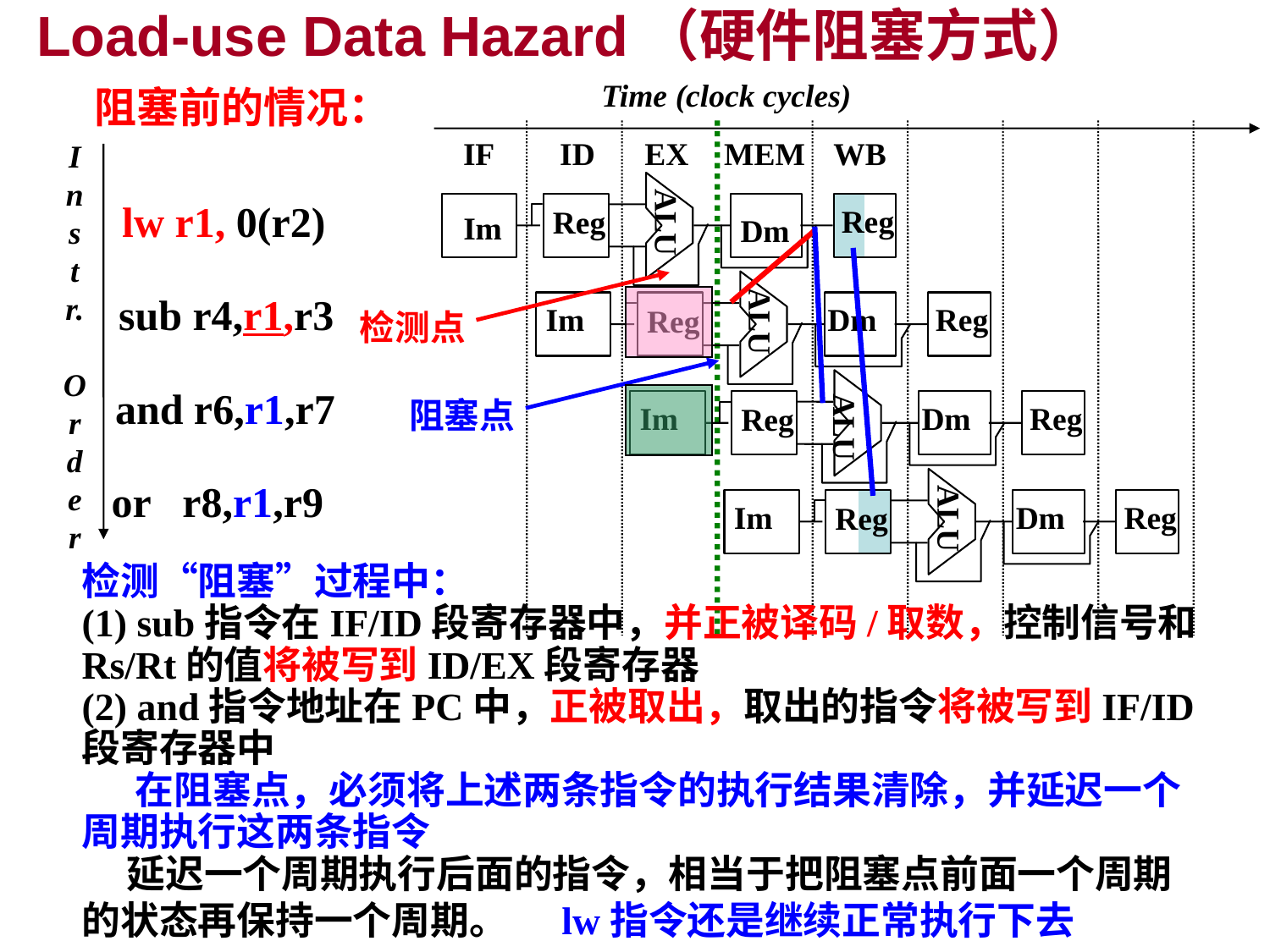

# Load-use Data Hazard（硬件阻塞方式）
Time (clock cycles)

阻塞前的情况：

IF
ID
EX
MEM
WB

I
n
s
t
r.

O
r
d
e
r

lw r1, 0(r2)

Reg
Reg
ALU
Im

Dm

ALU

检测点
sub r4,r1,r3

Im

Dm
Reg
Reg

阻塞点

ALU
and r6,r1,r7

Im

Dm
Reg
Reg

or   r8,r1,r9

Im
Dm
Reg
Reg
ALU

检测“阻塞”过程中：
(1) sub指令在IF/ID段寄存器中，并正被译码/取数，控制信号和Rs/Rt的值将被写到ID/EX段寄存器
(2) and指令地址在PC中，正被取出，取出的指令将被写到IF/ID段寄存器中
     在阻塞点，必须将上述两条指令的执行结果清除，并延迟一个周期执行这两条指令

    延迟一个周期执行后面的指令，相当于把阻塞点前面一个周期的状态再保持一个周期。     lw指令还是继续正常执行下去